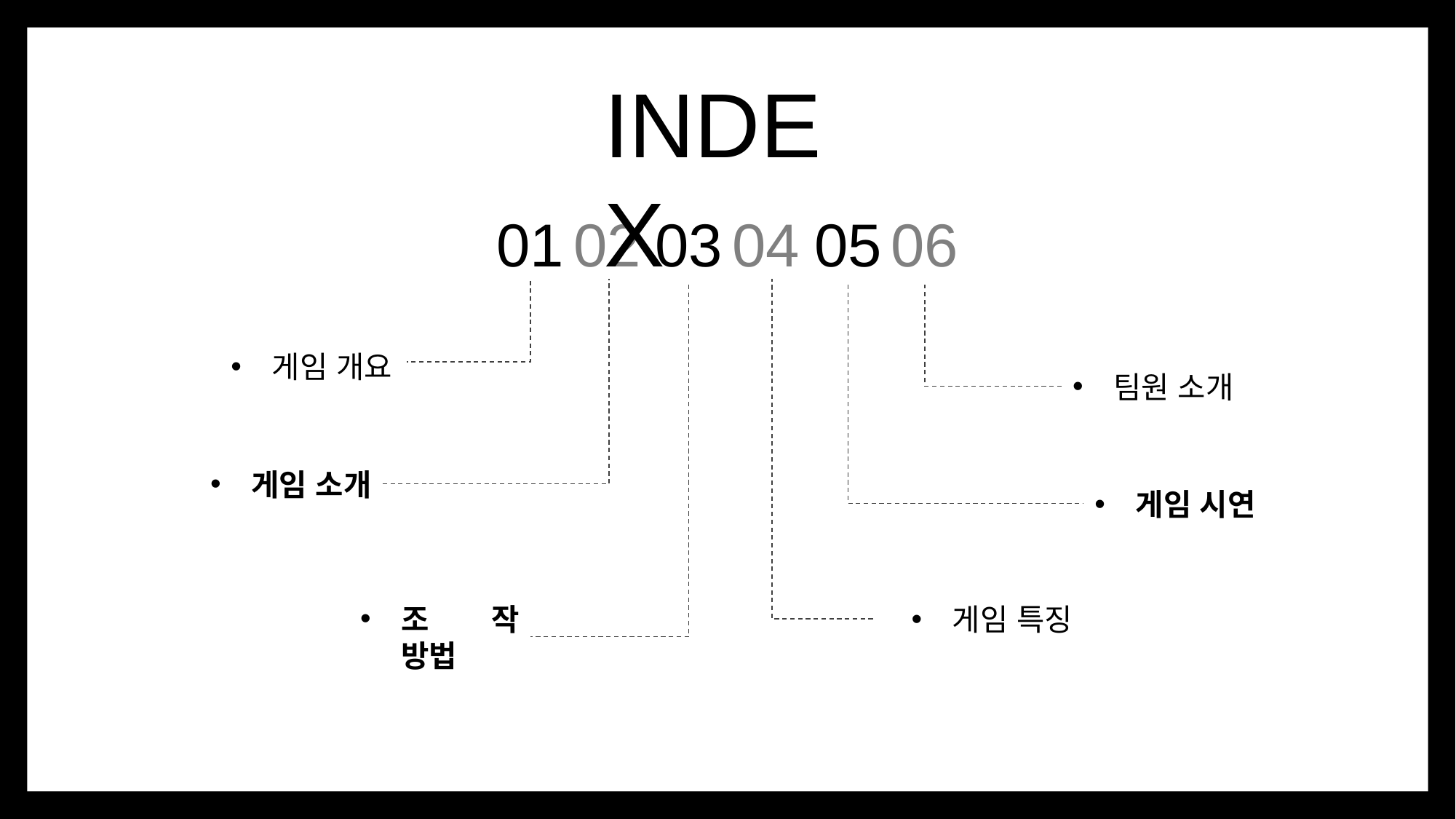

INDEX
01
02
03
04
05
06

게임 개요
팀원 소개
게임 소개
게임 시연
조작 방법
게임 특징